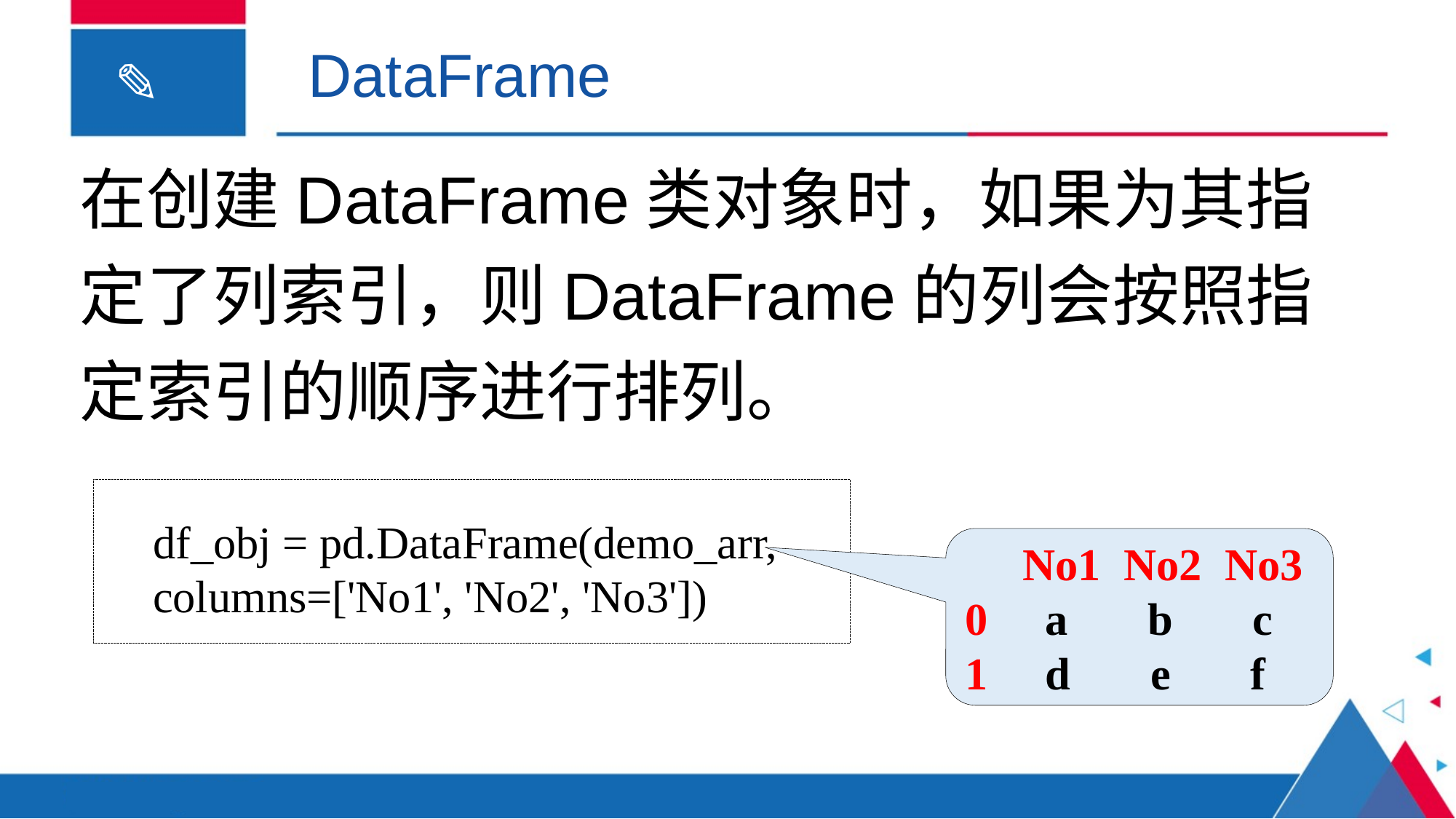

DataFrame
在创建DataFrame类对象时，如果为其指定了列索引，则DataFrame的列会按照指定索引的顺序进行排列。

df_obj = pd.DataFrame(demo_arr, columns=['No1', 'No2', 'No3'])
     No1  No2  No3
0     a       b       c
1     d       e       f